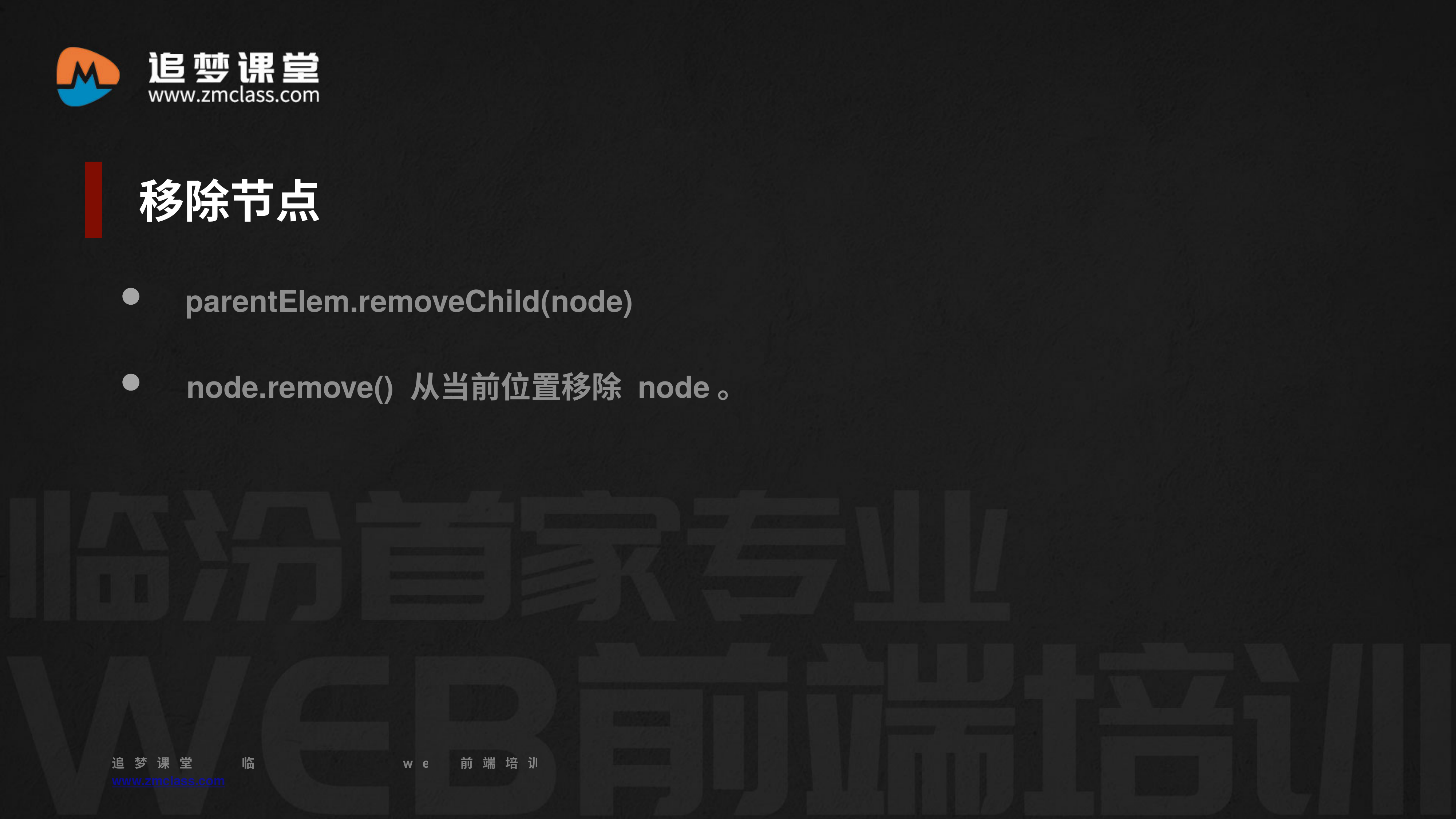

移除节点
 parentElem.removeChild(node)

 node.remove() 从当前位置移除 node。

追梦课堂   临汾首家专业的web前端培训机构                                                          www.zmclass.com
19